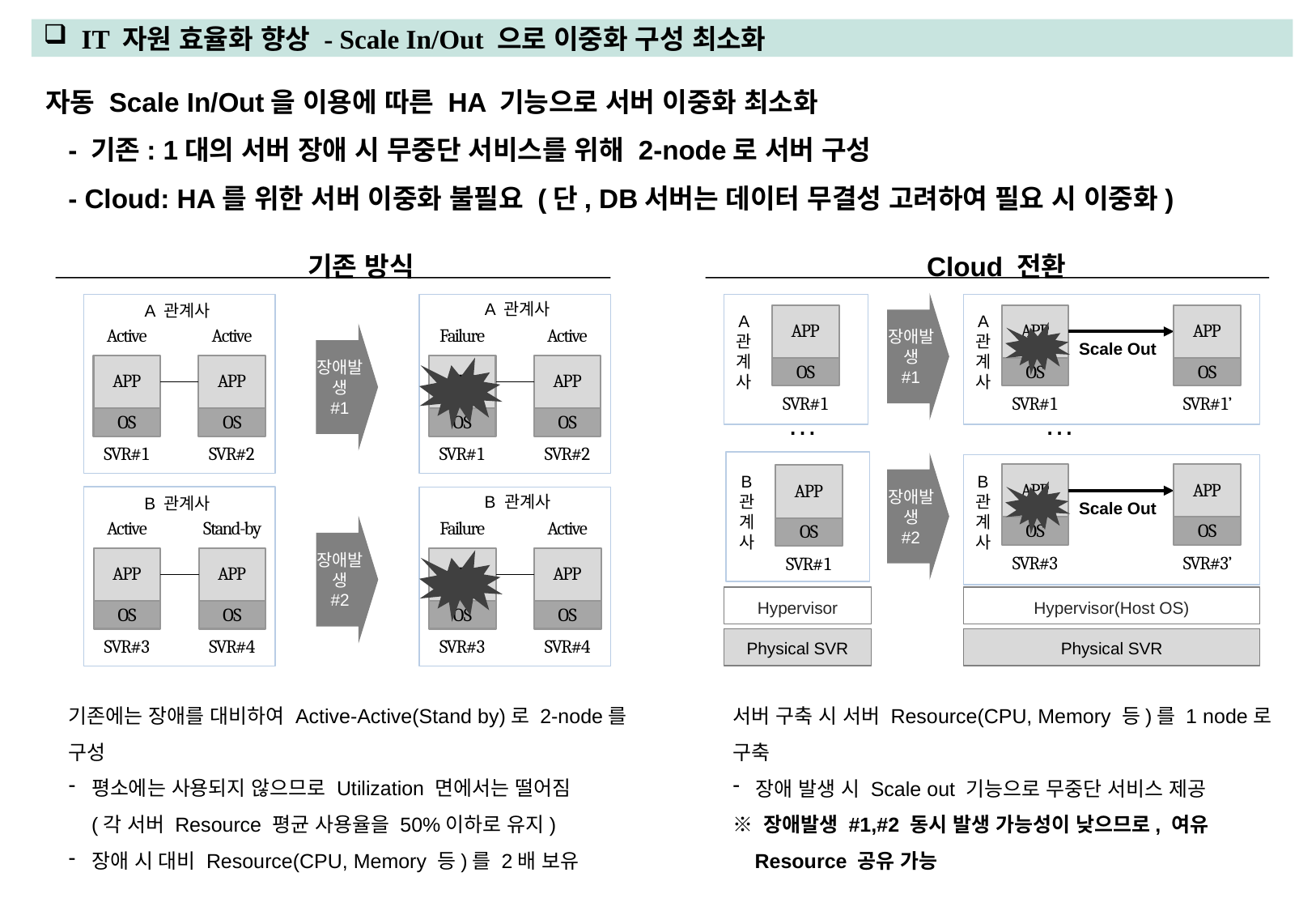

IT 자원 효율화 향상 - Scale In/Out 으로 이중화 구성 최소화
자동 Scale In/Out을 이용에 따른 HA 기능으로 서버 이중화 최소화
   - 기존: 1대의 서버 장애 시 무중단 서비스를 위해 2-node로 서버 구성
   - Cloud: HA를 위한 서버 이중화 불필요 (단, DB서버는 데이터 무결성 고려하여 필요 시 이중화)

기존 방식
Cloud 전환
A 관계사
장애발생
#1

A 관계사

A 관계사
APP
OS
SVR#1
A 관계사
APP
OS
SVR#1
APP
OS
SVR#1’
Active
APP
OS
SVR#1
Active
APP
OS
SVR#2
Failure
APP
OS
SVR#1
Active
APP
OS
SVR#2

장애발생
#1
Scale Out

…
…

장애발생
#2

APP
OS
SVR#3
APP
OS
SVR#3’
B 관계사
APP
OS
SVR#1
B 관계사

B 관계사

B 관계사

Scale Out
Active
APP
OS
SVR#3
Stand-by
APP
OS
SVR#4
Failure
APP
OS
SVR#3
Active
APP
OS
SVR#4
장애발생
#2

Hypervisor
Hypervisor(Host OS)
Physical SVR
Physical SVR
기존에는 장애를 대비하여 Active-Active(Stand by)로 2-node를 구성
평소에는 사용되지 않으므로 Utilization 면에서는 떨어짐
(각 서버 Resource 평균 사용율을 50%이하로 유지)
장애 시 대비 Resource(CPU, Memory 등)를 2배 보유
서버 구축 시 서버 Resource(CPU, Memory 등)를 1 node로 구축
장애 발생 시 Scale out 기능으로 무중단 서비스 제공
※ 장애발생 #1,#2 동시 발생 가능성이 낮으므로, 여유
   Resource 공유 가능